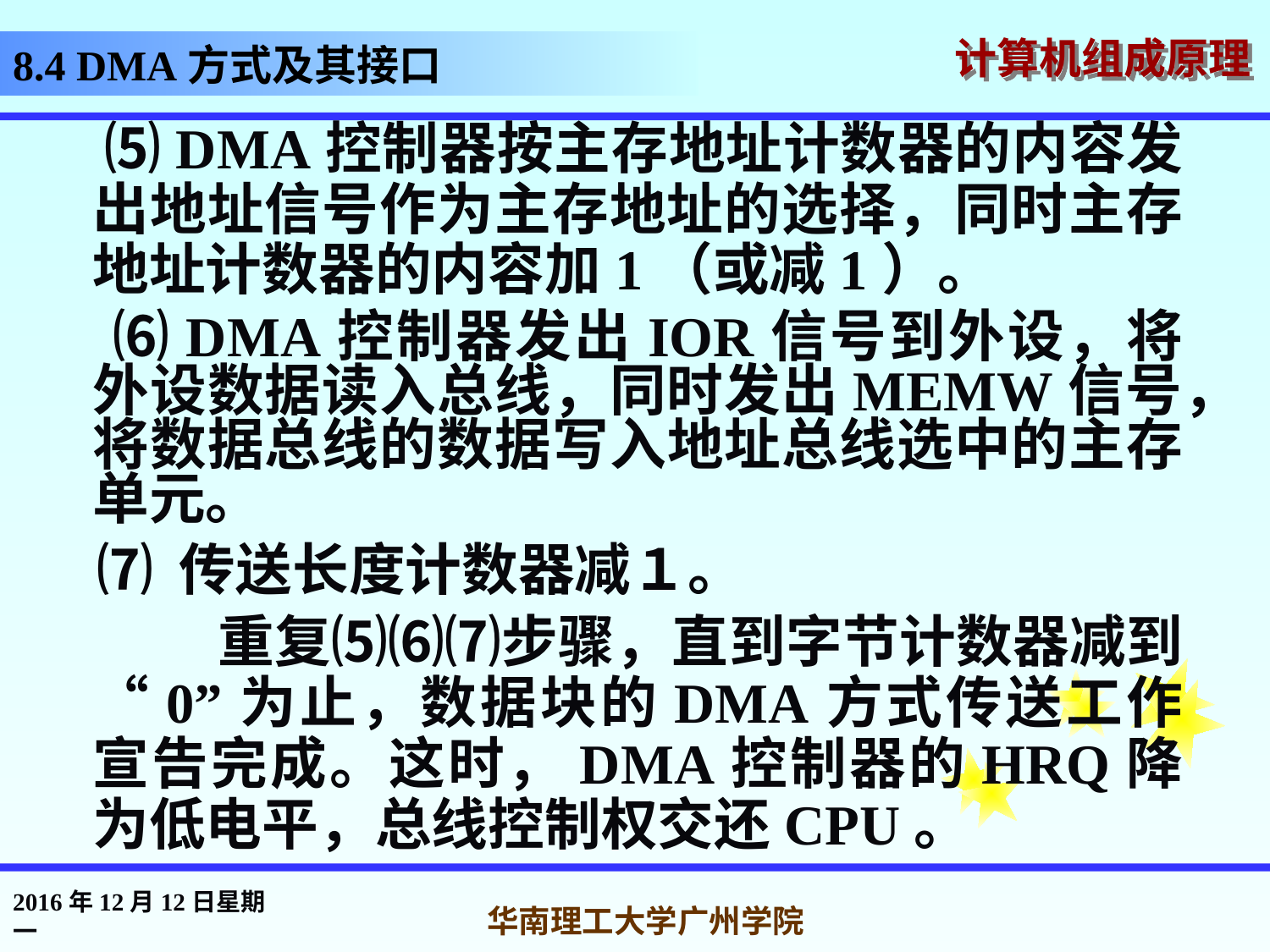

# 8.4 DMA方式及其接口
    ⑸ DMA控制器按主存地址计数器的内容发出地址信号作为主存地址的选择，同时主存地址计数器的内容加1（或减1）。
    ⑹ DMA控制器发出IOR信号到外设，将外设数据读入总线，同时发出MEMW信号，将数据总线的数据写入地址总线选中的主存单元。
    ⑺ 传送长度计数器减１。
            重复⑸⑹⑺步骤，直到字节计数器减到“0”为止，数据块的DMA方式传送工作宣告完成。这时，DMA控制器的HRQ降为低电平，总线控制权交还CPU。
2016年12月12日星期一
华南理工大学广州学院